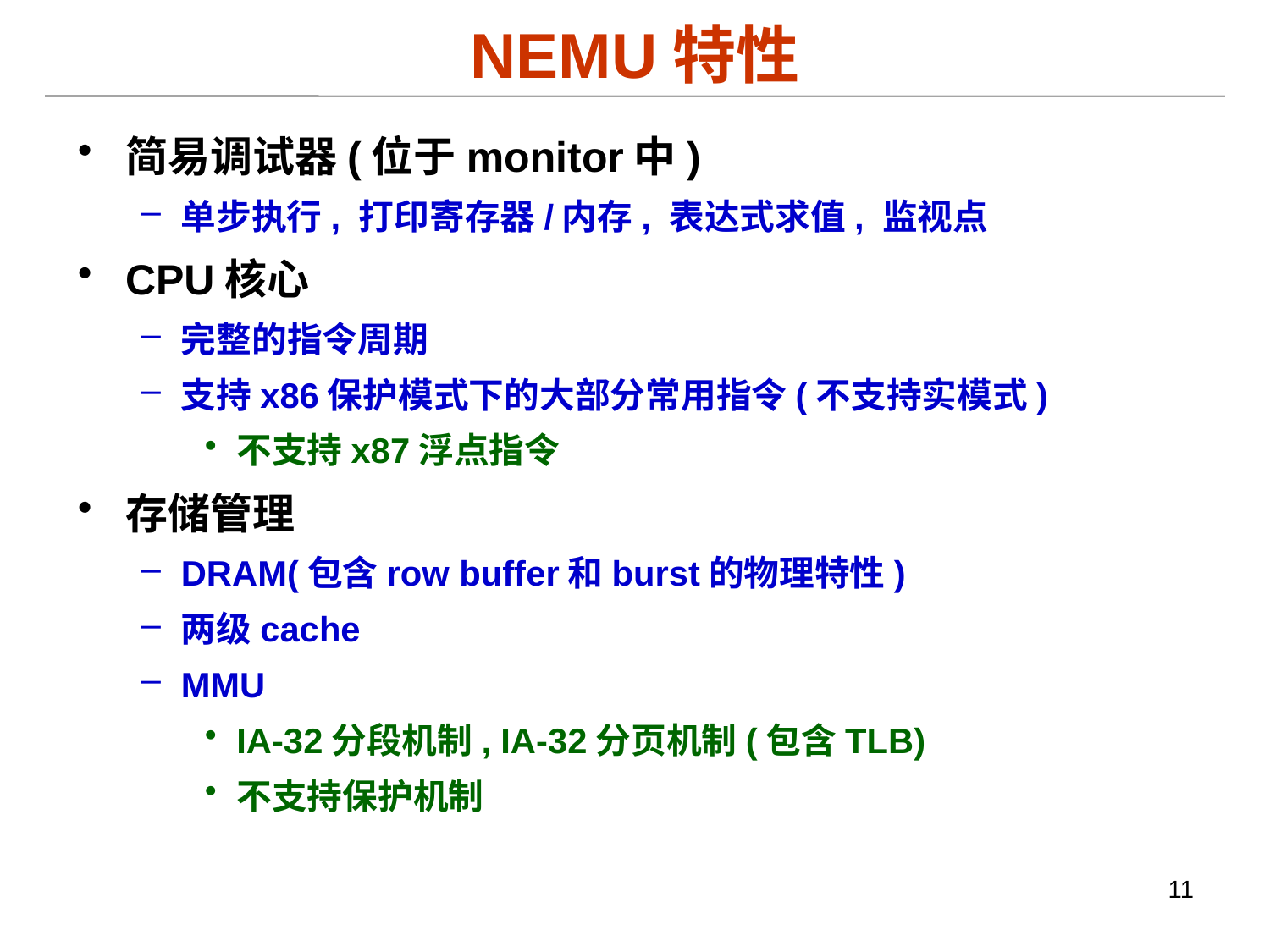

# NEMU特性
简易调试器(位于monitor中)
单步执行, 打印寄存器/内存, 表达式求值, 监视点
CPU核心
完整的指令周期
支持x86保护模式下的大部分常用指令(不支持实模式)
不支持x87浮点指令
存储管理
DRAM(包含row buffer和burst的物理特性)
两级cache
MMU
IA-32分段机制, IA-32分页机制(包含TLB)
不支持保护机制
11